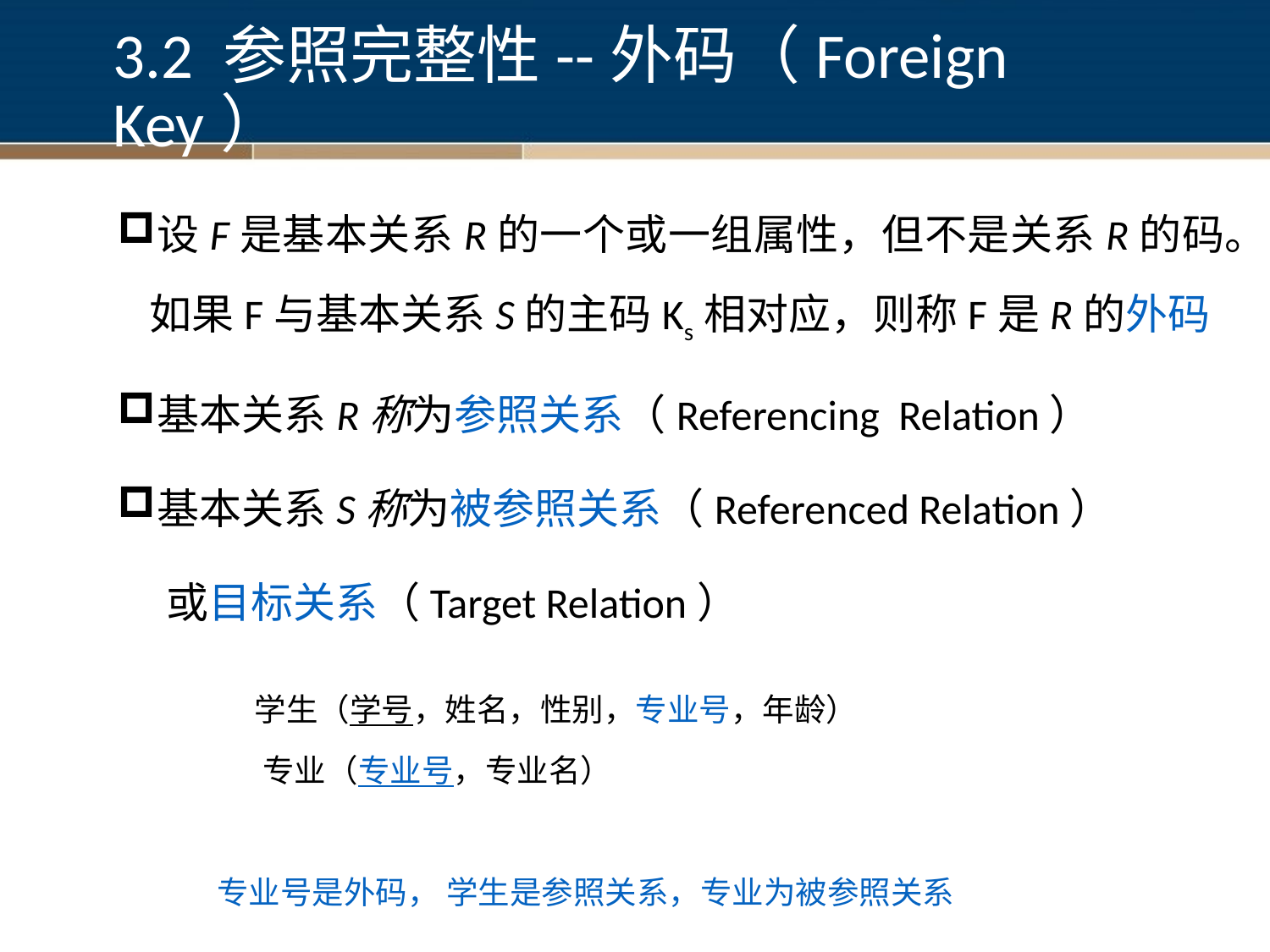

# 3.2 参照完整性--外码（Foreign Key）
设F是基本关系R的一个或一组属性，但不是关系R的码。如果F与基本关系S的主码Ks相对应，则称F是R的外码
基本关系R称为参照关系（Referencing  Relation）
基本关系S称为被参照关系（Referenced Relation）
    或目标关系（Target Relation）

             学生（学号，姓名，性别，专业号，年龄）
　  专业（专业号，专业名）

专业号是外码， 学生是参照关系，专业为被参照关系